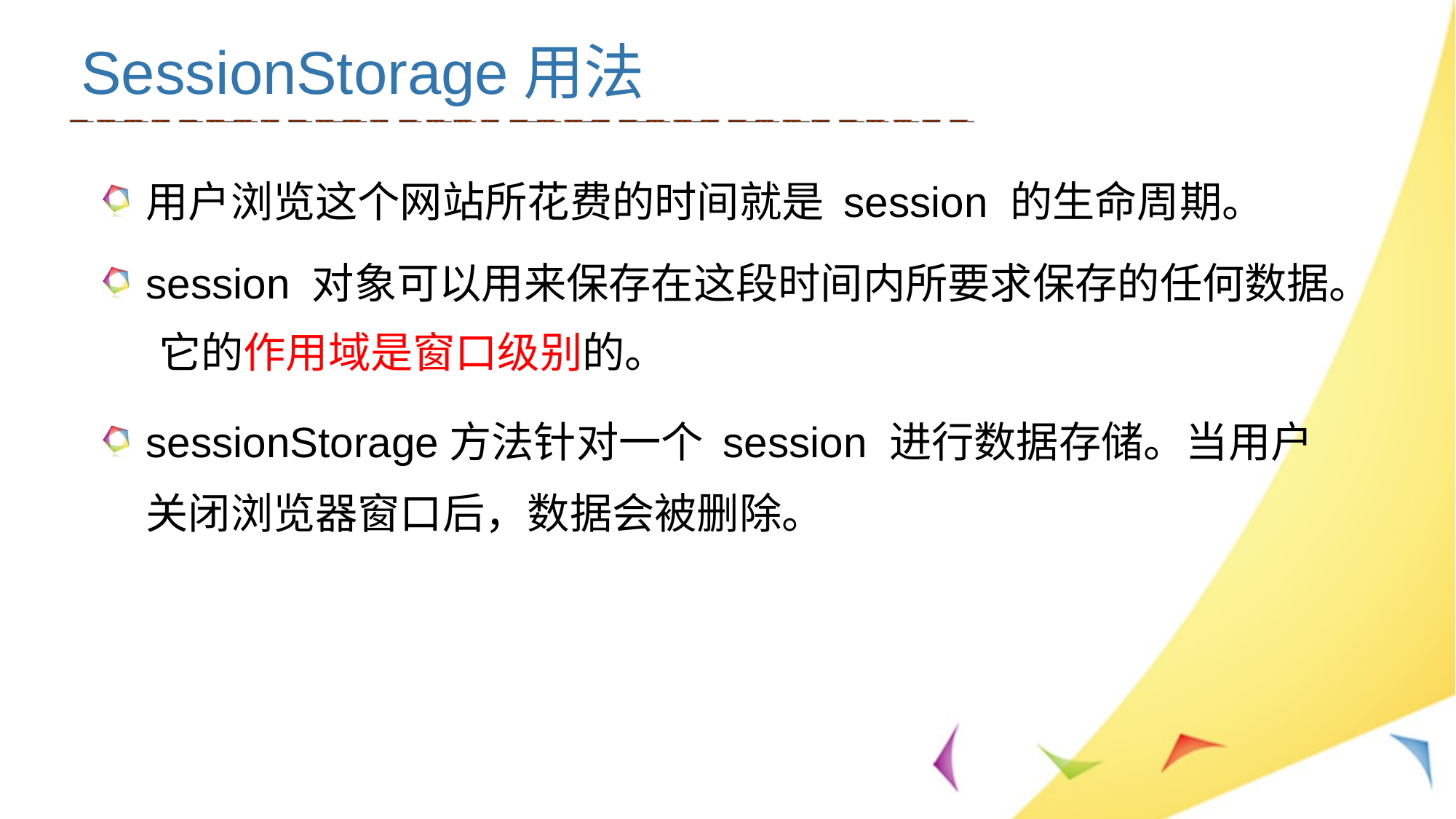

SessionStorage用法

用户浏览这个网站所花费的时间就是 session 的生命周期。
session 对象可以用来保存在这段时间内所要求保存的任何数据。
     它的作用域是窗口级别的。
sessionStorage方法针对一个 session 进行数据存储。当用户关闭浏览器窗口后，数据会被删除。